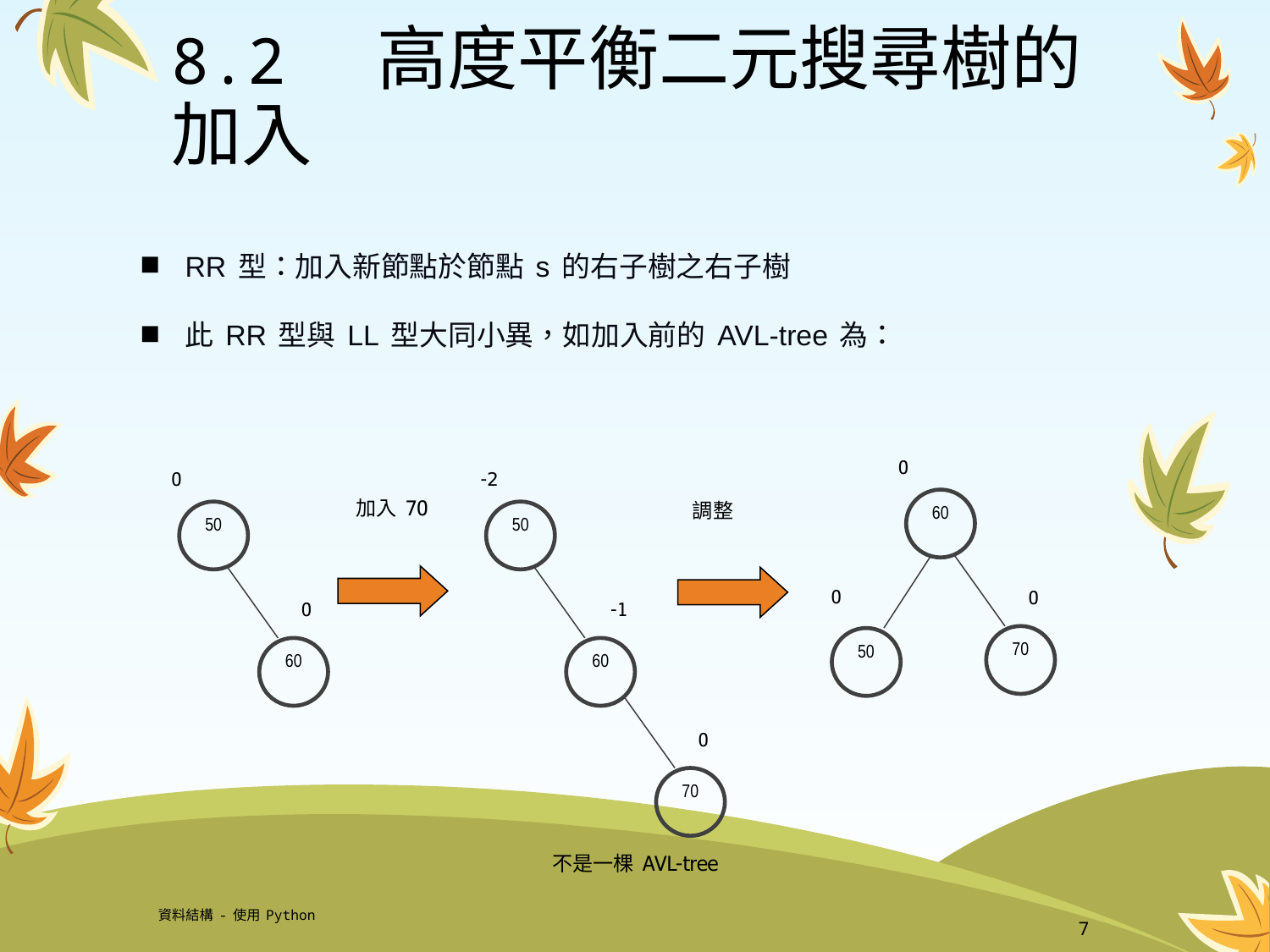

# 8.2  高度平衡二元搜尋樹的加入
RR型：加入新節點於節點s的右子樹之右子樹
此RR型與LL型大同小異，如加入前的AVL-tree為：
0
0
-2
加入70
調整
60
50
50

0
0
0
-1
70
50
60
60

0
70
不是一棵AVL-tree
資料結構-使用Python
7